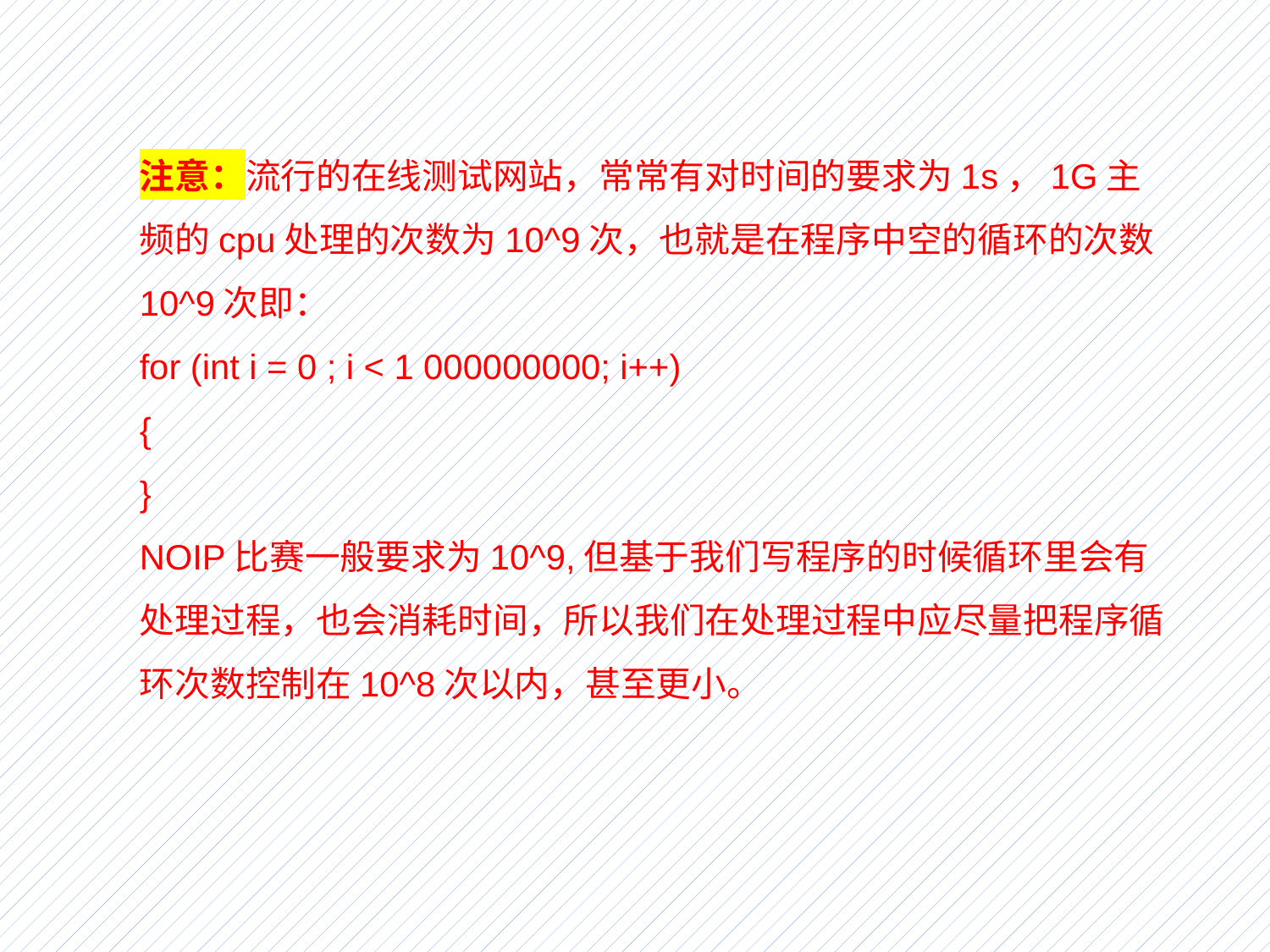

注意：流行的在线测试网站，常常有对时间的要求为1s，1G主频的cpu处理的次数为10^9次，也就是在程序中空的循环的次数10^9次即：
for (int i = 0 ; i < 1 000000000; i++)
{
}
NOIP比赛一般要求为10^9,但基于我们写程序的时候循环里会有处理过程，也会消耗时间，所以我们在处理过程中应尽量把程序循环次数控制在10^8次以内，甚至更小。